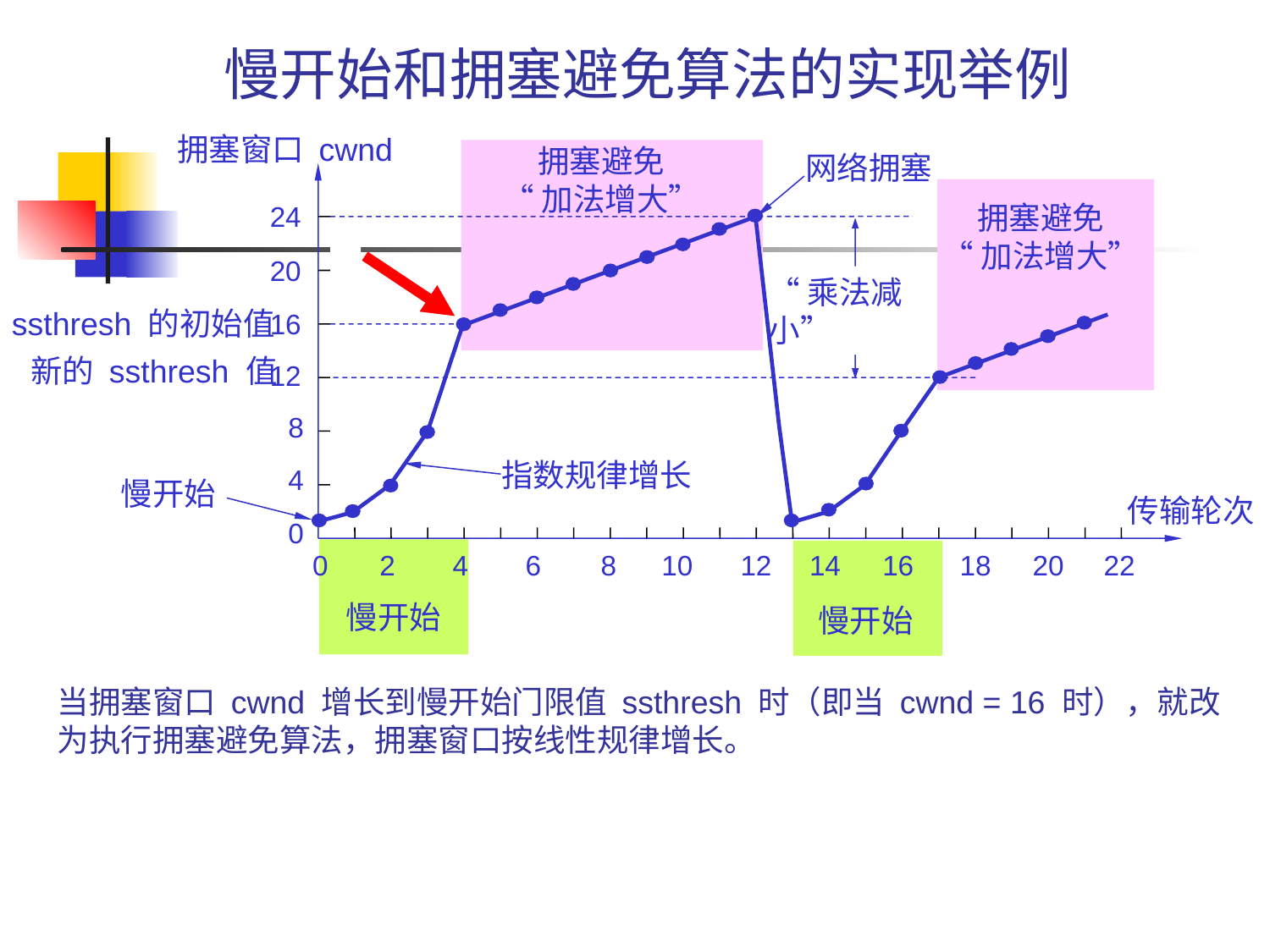

# 慢开始和拥塞避免算法的实现举例
拥塞窗口 cwnd
拥塞避免
“加法增大”

网络拥塞

拥塞避免
“加法增大”
24

20

“乘法减小”

ssthresh 的初始值
16

新的 ssthresh 值
12

8

指数规律增长
4

慢开始

传输轮次

0

0
2
4
6
8
10
12
14
16
18
20
22
慢开始
慢开始
当拥塞窗口 cwnd 增长到慢开始门限值 ssthresh 时（即当 cwnd = 16 时），就改为执行拥塞避免算法，拥塞窗口按线性规律增长。